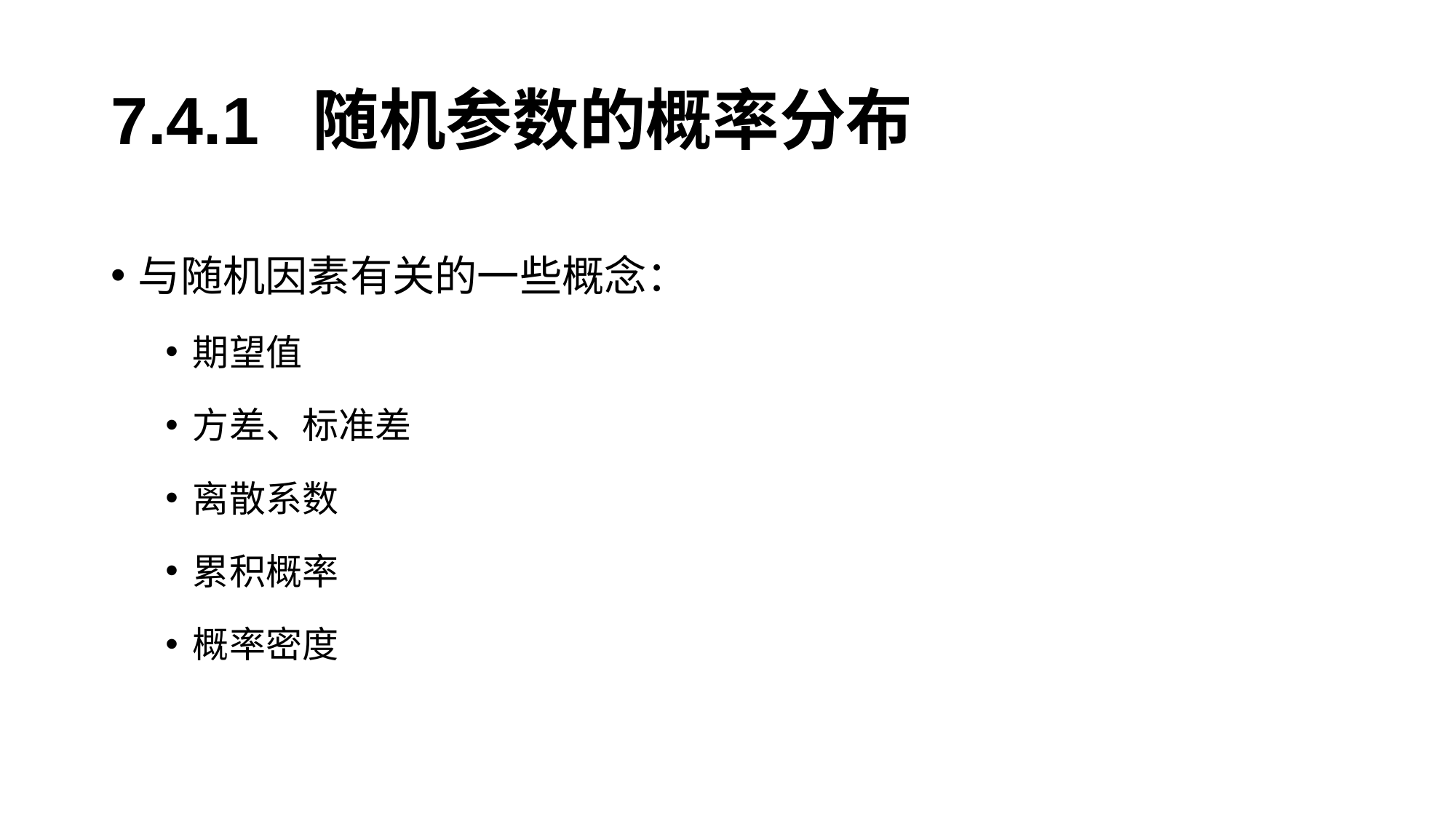

# 7.4.1  随机参数的概率分布
与随机因素有关的一些概念：
期望值
方差、标准差
离散系数
累积概率
概率密度